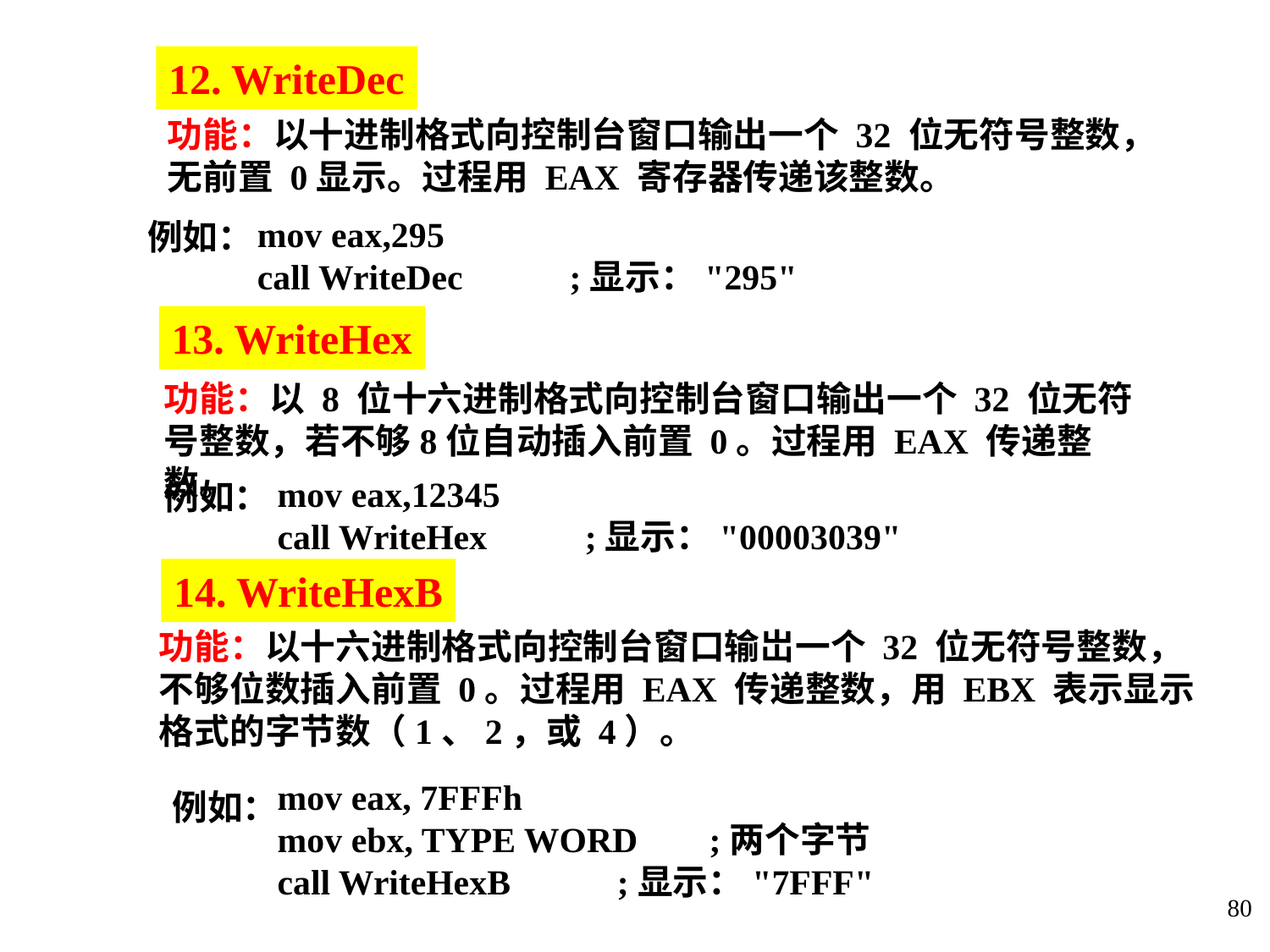

12. WriteDec
功能：以十进制格式向控制台窗口输出一个 32 位无符号整数，无前置 0显示。过程用 EAX 寄存器传递该整数。
mov eax,295
call WriteDec            ;显示："295"
例如：
13. WriteHex
功能：以 8 位十六进制格式向控制台窗口输出一个 32 位无符号整数，若不够8位自动插入前置 0。过程用 EAX 传递整数。
mov eax,12345
call WriteHex           ;显示："00003039"
例如：
14. WriteHexB
功能：以十六进制格式向控制台窗口输岀一个 32 位无符号整数，不够位数插入前置 0。过程用 EAX 传递整数，用 EBX 表示显示格式的字节数（1、2，或 4）。
mov eax, 7FFFh
mov ebx, TYPE WORD        ;两个字节
call WriteHexB            ;显示："7FFF"
例如：
80